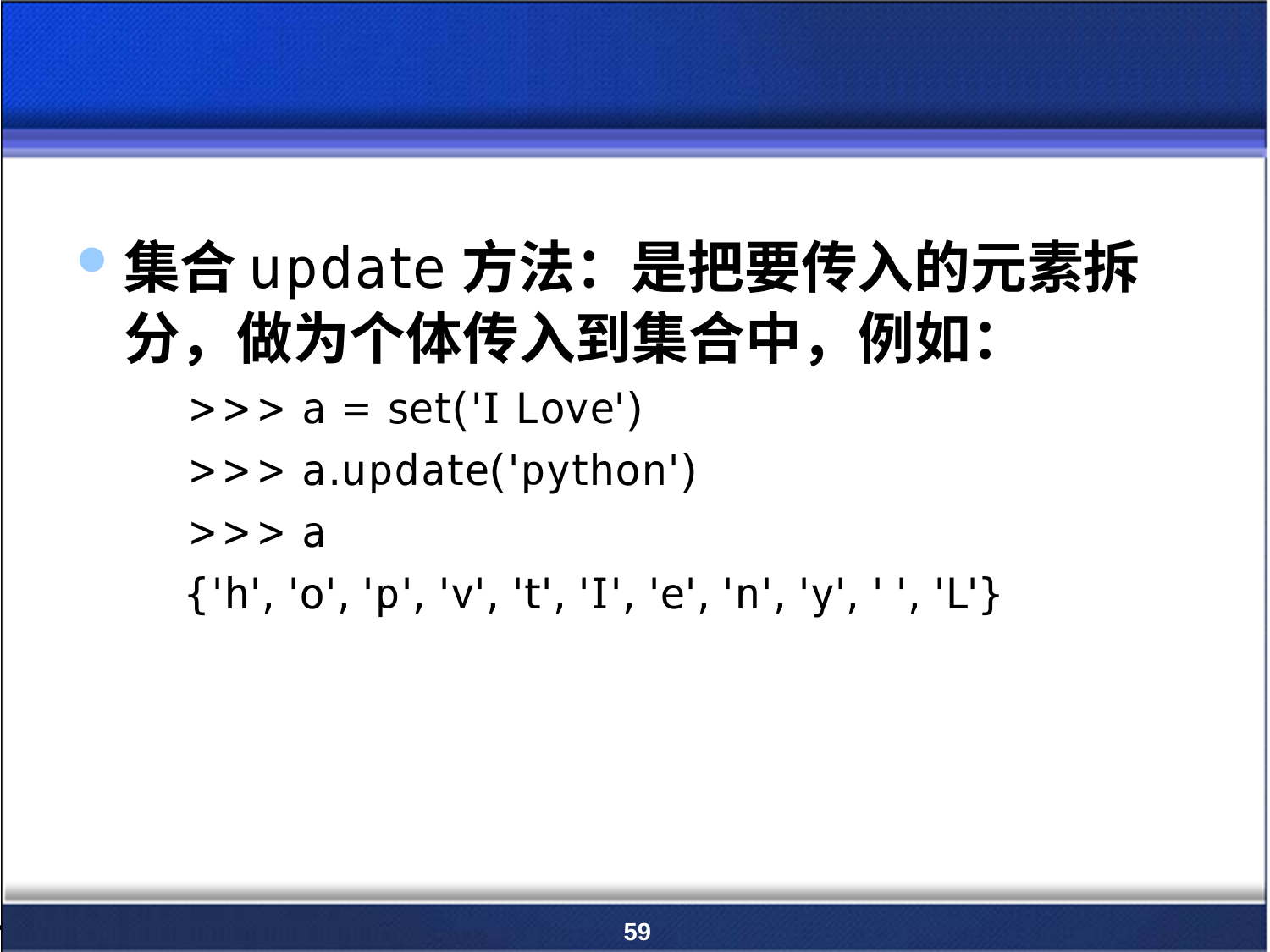

#
集合update方法：是把要传入的元素拆分，做为个体传入到集合中，例如：
>>> a = set('I Love')
>>> a.update('python')
>>> a
{'h', 'o', 'p', 'v', 't', 'I', 'e', 'n', 'y', ' ', 'L'}
59